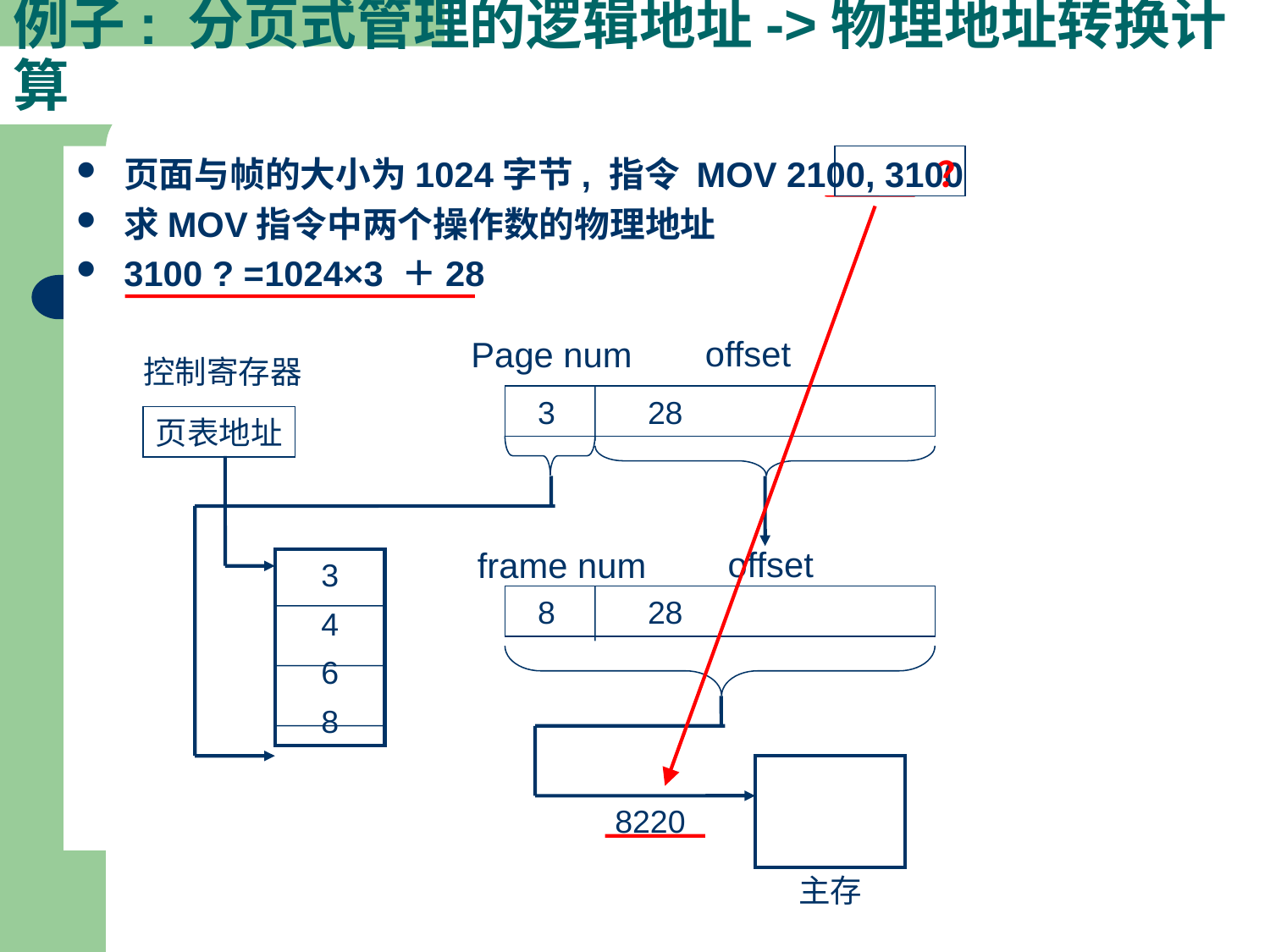

# 例子: 分页式管理的逻辑地址->物理地址转换计算
页面与帧的大小为1024字节, 指令 MOV 2100, 3100
求MOV指令中两个操作数的物理地址
3100 ? =1024×3 ＋28

？

offset
Page num
控制寄存器

3
28
页表地址

offset
frame num
3
4
6
8

8

28

8220

主存